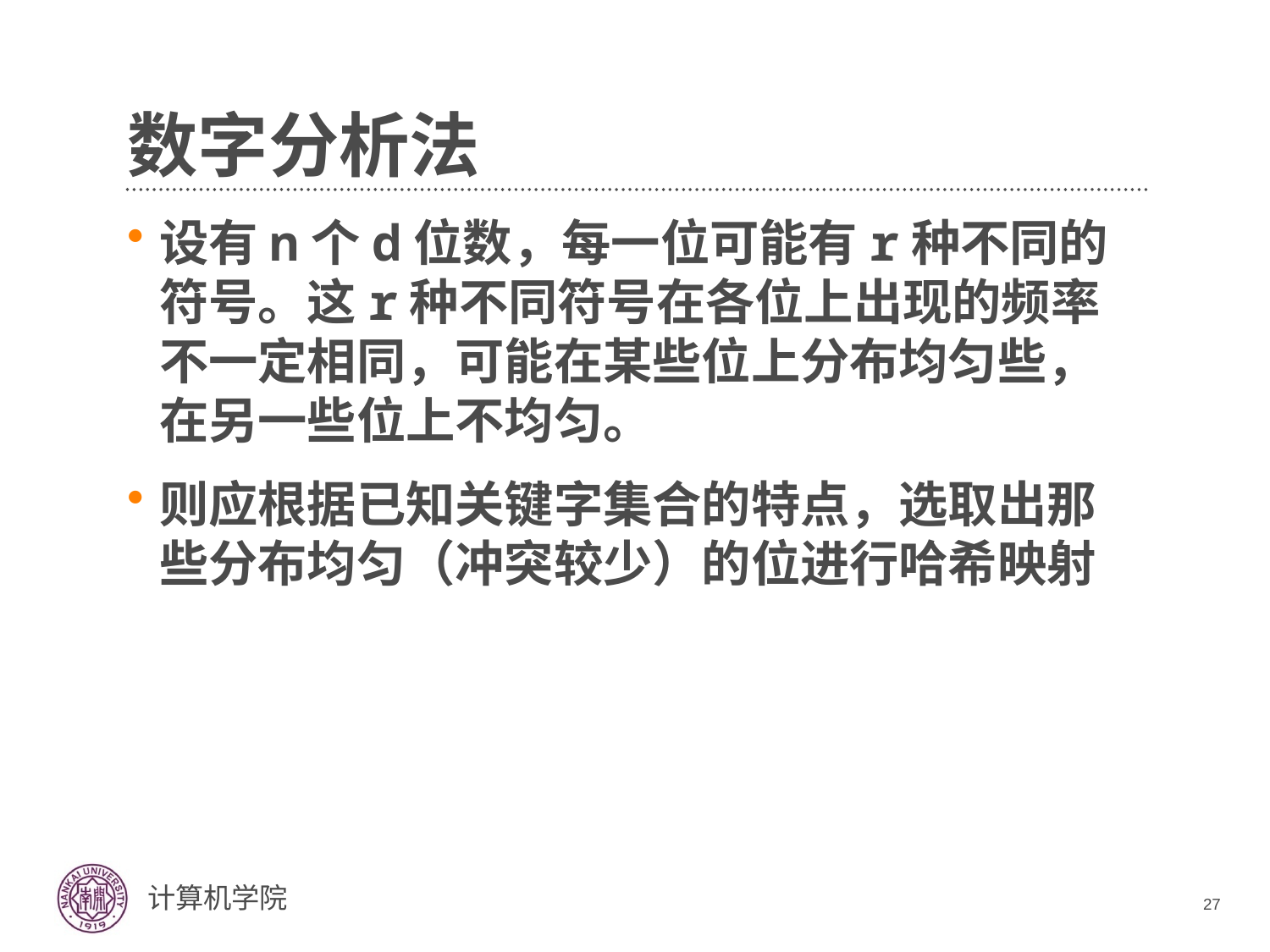

# 数字分析法
设有n个d位数，每一位可能有r种不同的符号。这r种不同符号在各位上出现的频率不一定相同，可能在某些位上分布均匀些，在另一些位上不均匀。
则应根据已知关键字集合的特点，选取出那些分布均匀（冲突较少）的位进行哈希映射
27